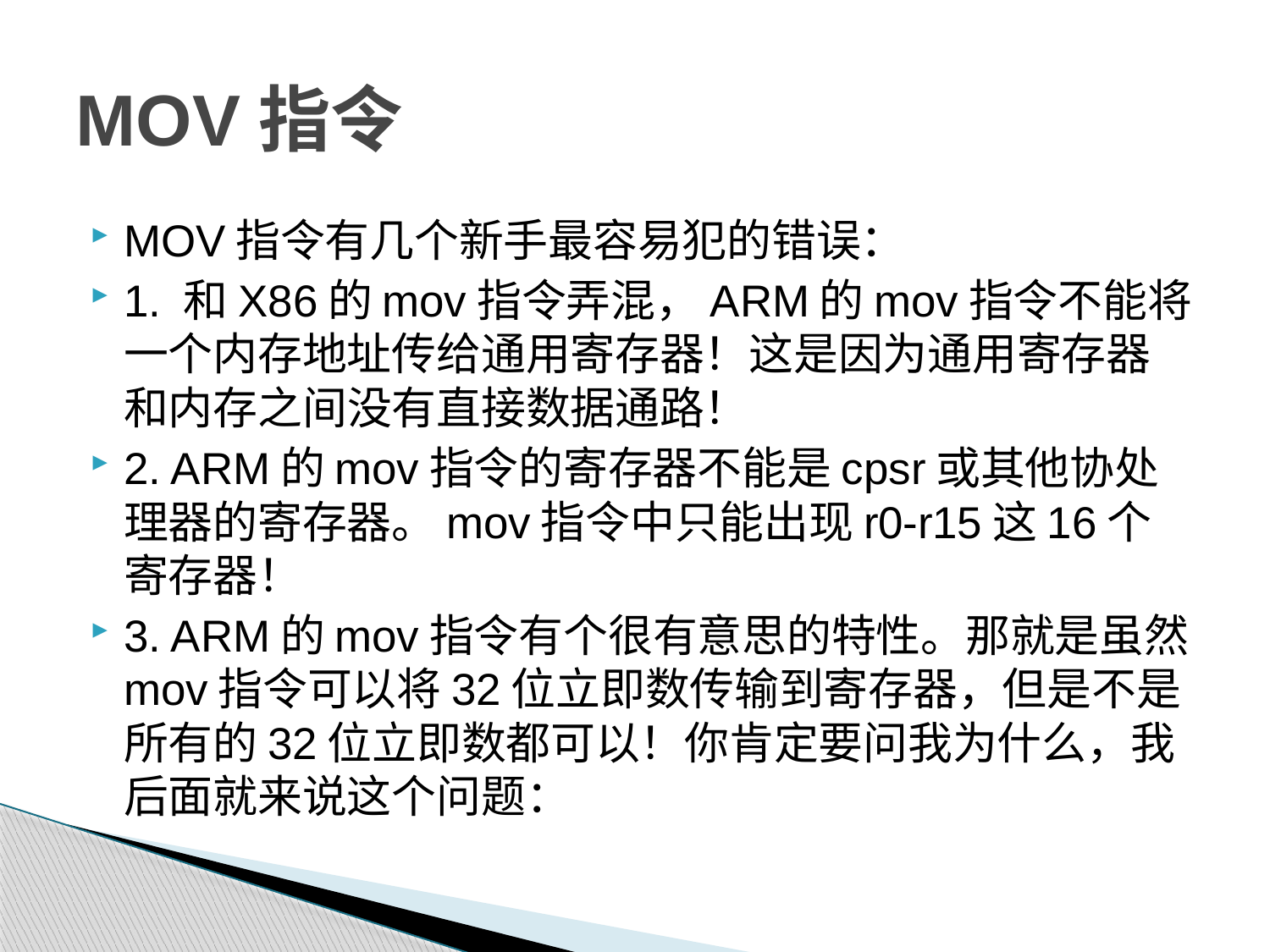

# MOV指令
MOV指令有几个新手最容易犯的错误：
1. 和X86的mov指令弄混，ARM的mov指令不能将一个内存地址传给通用寄存器！这是因为通用寄存器和内存之间没有直接数据通路！
2. ARM的mov指令的寄存器不能是cpsr或其他协处理器的寄存器。mov指令中只能出现r0-r15这16个寄存器！
3. ARM的mov指令有个很有意思的特性。那就是虽然mov指令可以将32位立即数传输到寄存器，但是不是所有的32位立即数都可以！你肯定要问我为什么，我后面就来说这个问题：